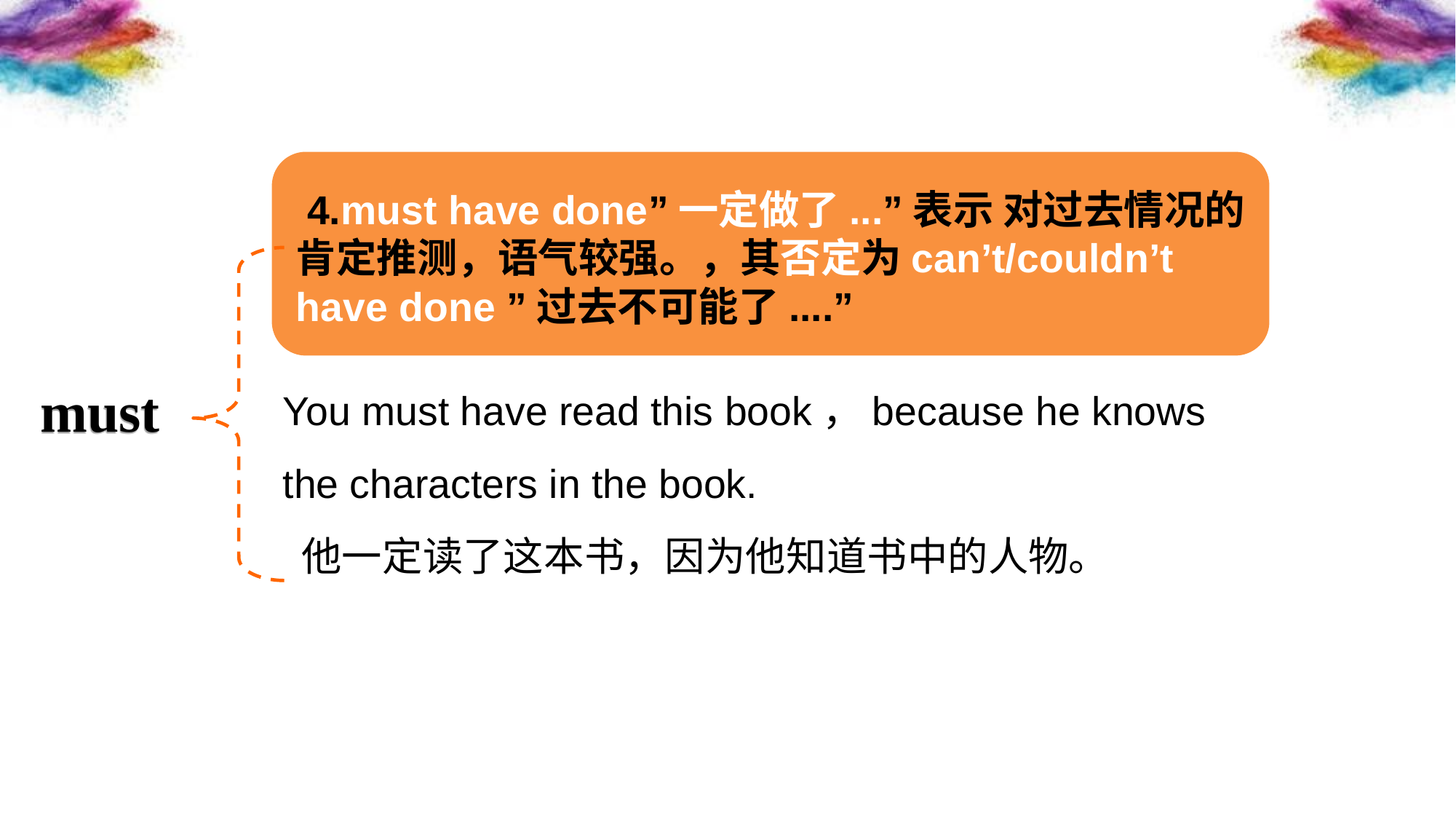

4.must have done”一定做了...”表示 对过去情况的肯定推测，语气较强。，其否定为can’t/couldn’t have done ”过去不可能了....”

must
You must have read this book，because he knows the characters in the book.
 他一定读了这本书，因为他知道书中的人物。